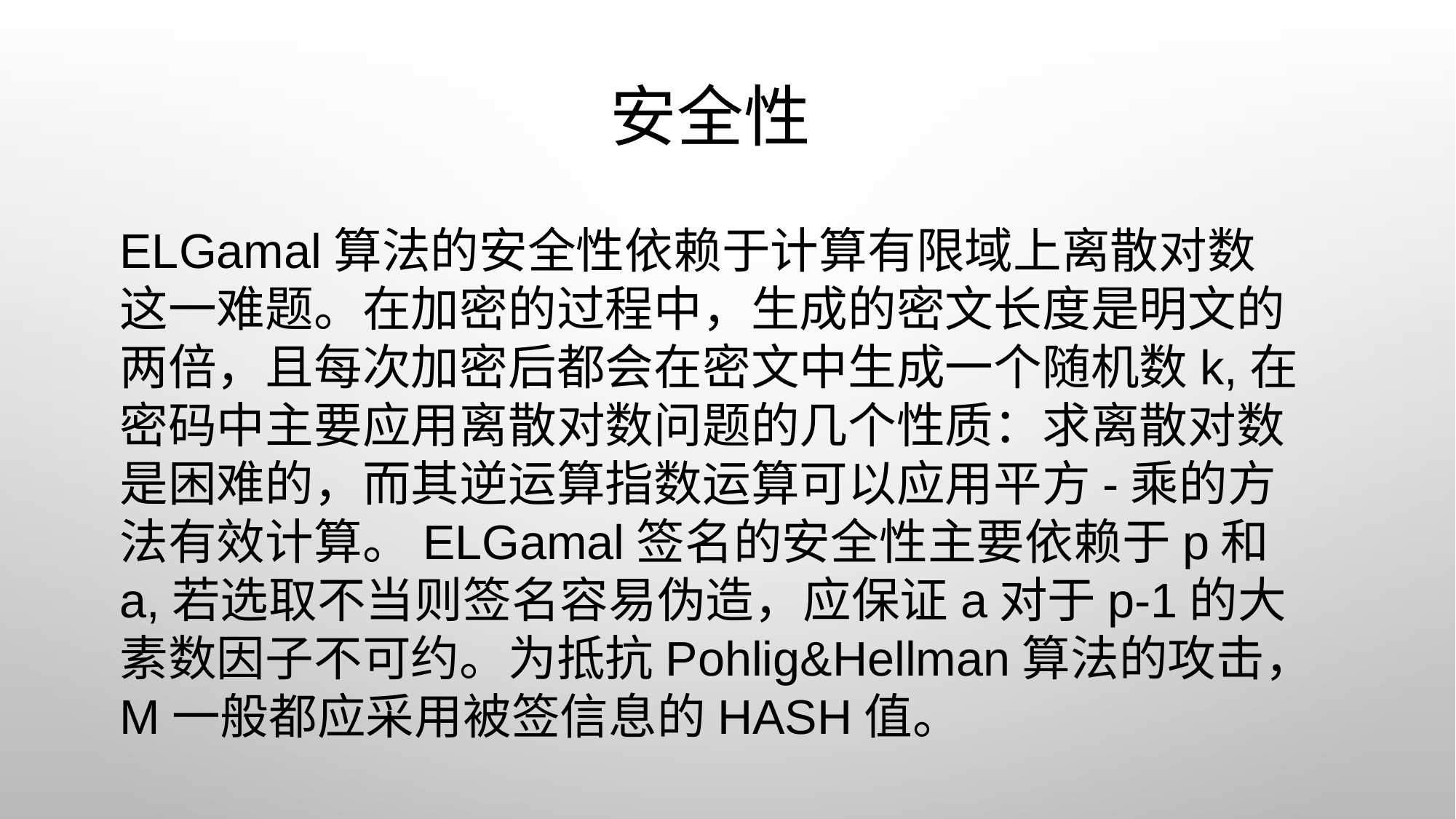

# 安全性
ELGamal算法的安全性依赖于计算有限域上离散对数这一难题。在加密的过程中，生成的密文长度是明文的两倍，且每次加密后都会在密文中生成一个随机数k,在密码中主要应用离散对数问题的几个性质：求离散对数是困难的，而其逆运算指数运算可以应用平方-乘的方法有效计算。ELGamal签名的安全性主要依赖于p和a,若选取不当则签名容易伪造，应保证a对于p-1的大素数因子不可约。为抵抗Pohlig&Hellman算法的攻击，M一般都应采用被签信息的HASH值。